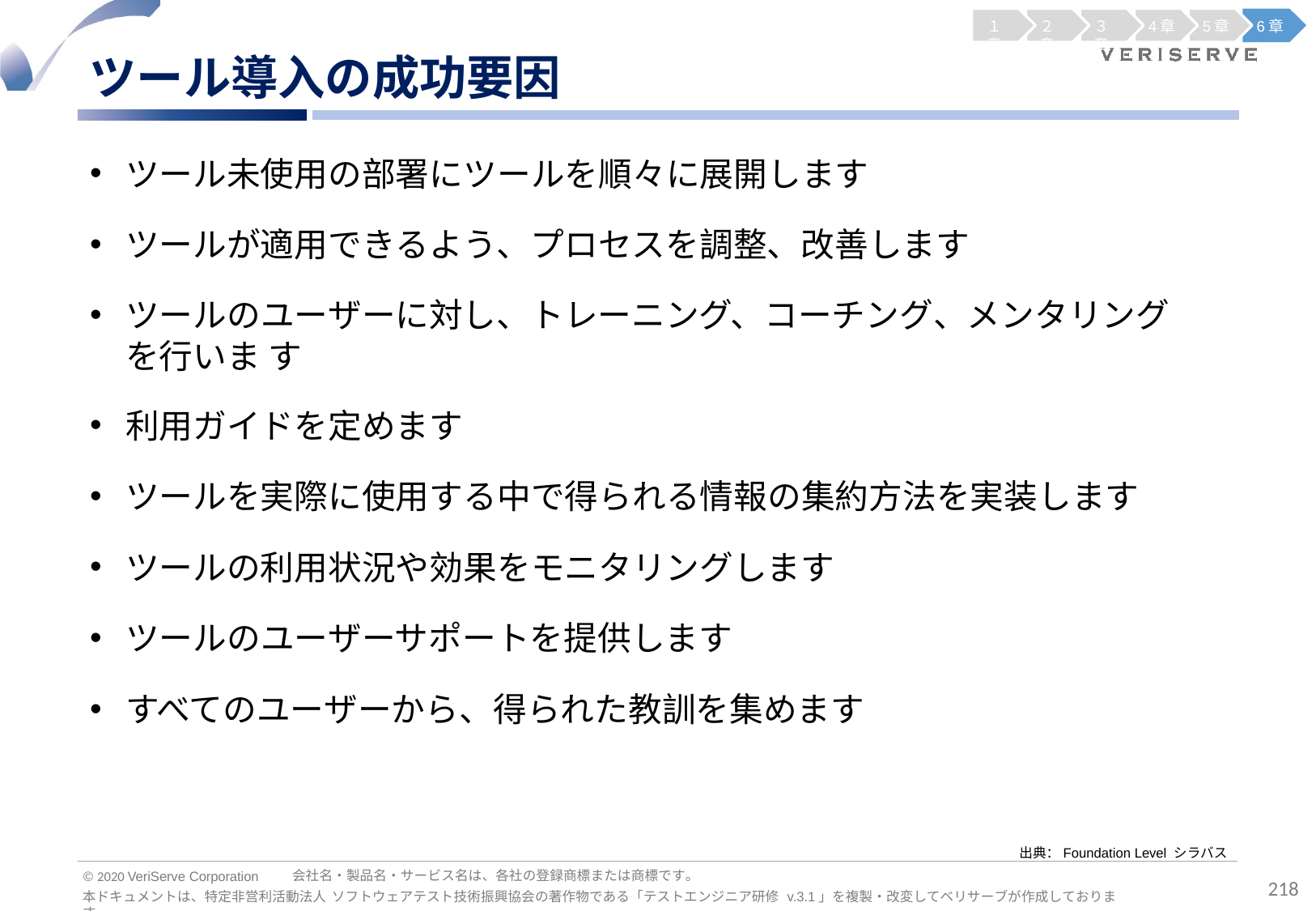

１章
２章
３章
4章
5章
6章
ツール導入の成功要因

ツール未使用の部署にツールを順々に展開します
ツールが適用できるよう、プロセスを調整、改善します
ツールのユーザーに対し、トレーニング、コーチング、メンタリングを行いま す

利用ガイドを定めます
ツールを実際に使用する中で得られる情報の集約方法を実装します
ツールの利用状況や効果をモニタリングします
ツールのユーザーサポートを提供します
すべてのユーザーから、得られた教訓を集めます
出典：Foundation Level シラバス
会社名・製品名・サービス名は、各社の登録商標または商標です。
© 2020 VeriServe Corporation
218
本ドキュメントは、特定非営利活動法人 ソフトウェアテスト技術振興協会の著作物である「テストエンジニア研修 v.3.1」を複製・改変してベリサーブが作成しております。